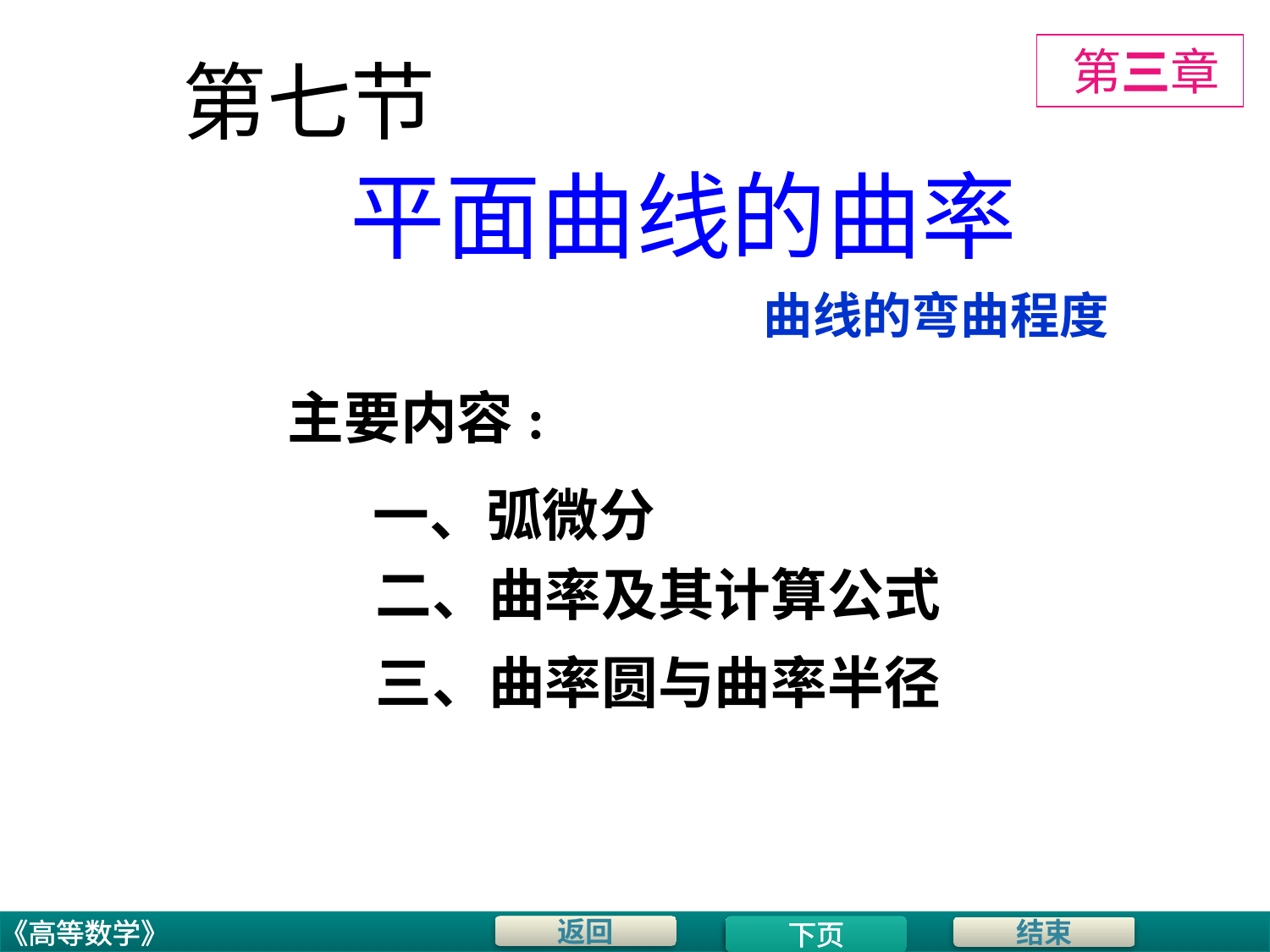

第三章
# 第七节
平面曲线的曲率
曲线的弯曲程度
主要内容:
一、弧微分
二、曲率及其计算公式
三、曲率圆与曲率半径
下页